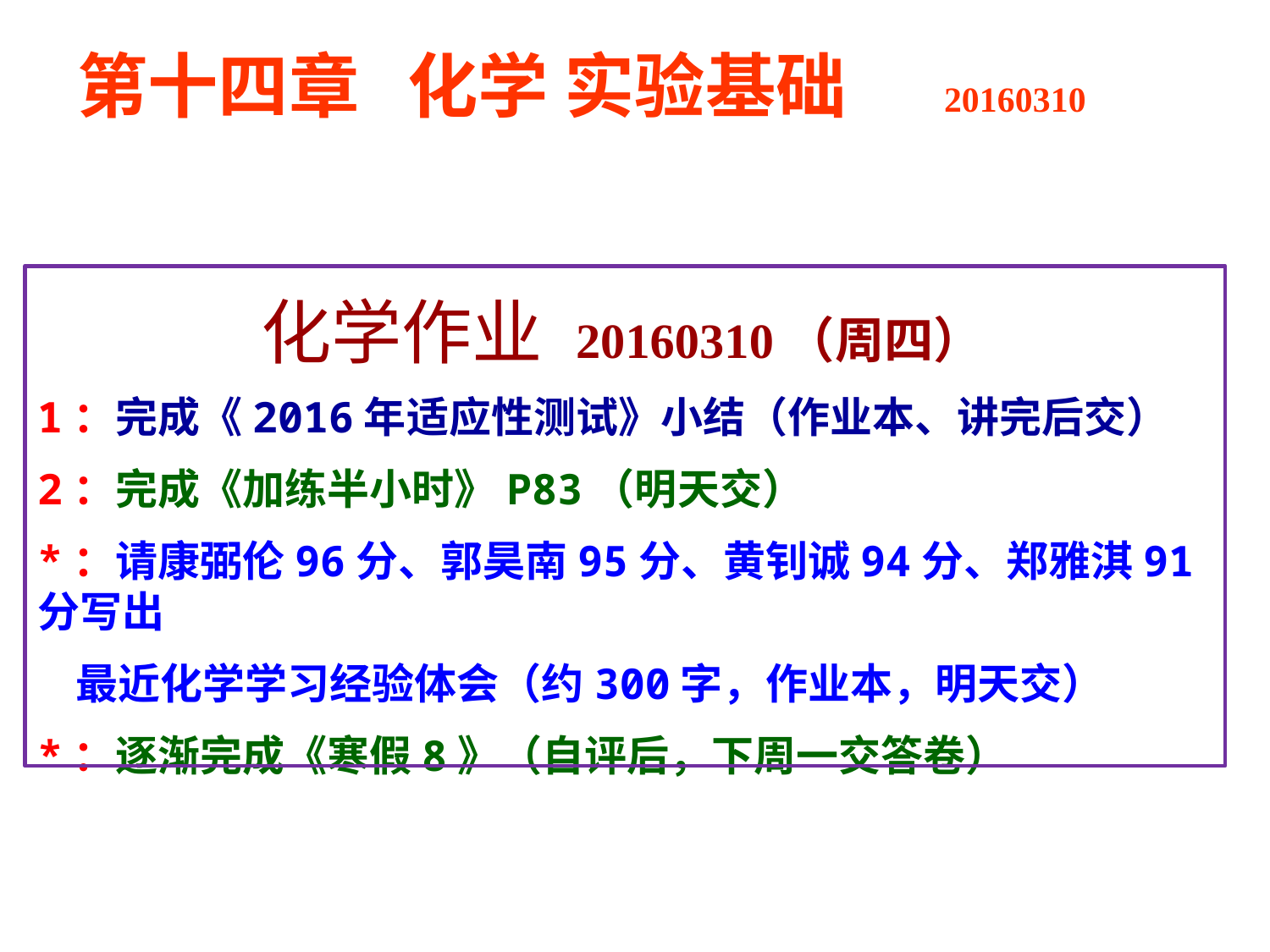

第十四章   化学 实验基础     20160310
        化学作业 20160310（周四）
1：完成《2016年适应性测试》小结（作业本、讲完后交）
2：完成《加练半小时》P83（明天交）
*：请康弼伦96分、郭昊南95分、黄钊诚94分、郑雅淇91分写出
   最近化学学习经验体会（约300字，作业本，明天交）
*：逐渐完成《寒假8》（自评后，下周一交答卷）